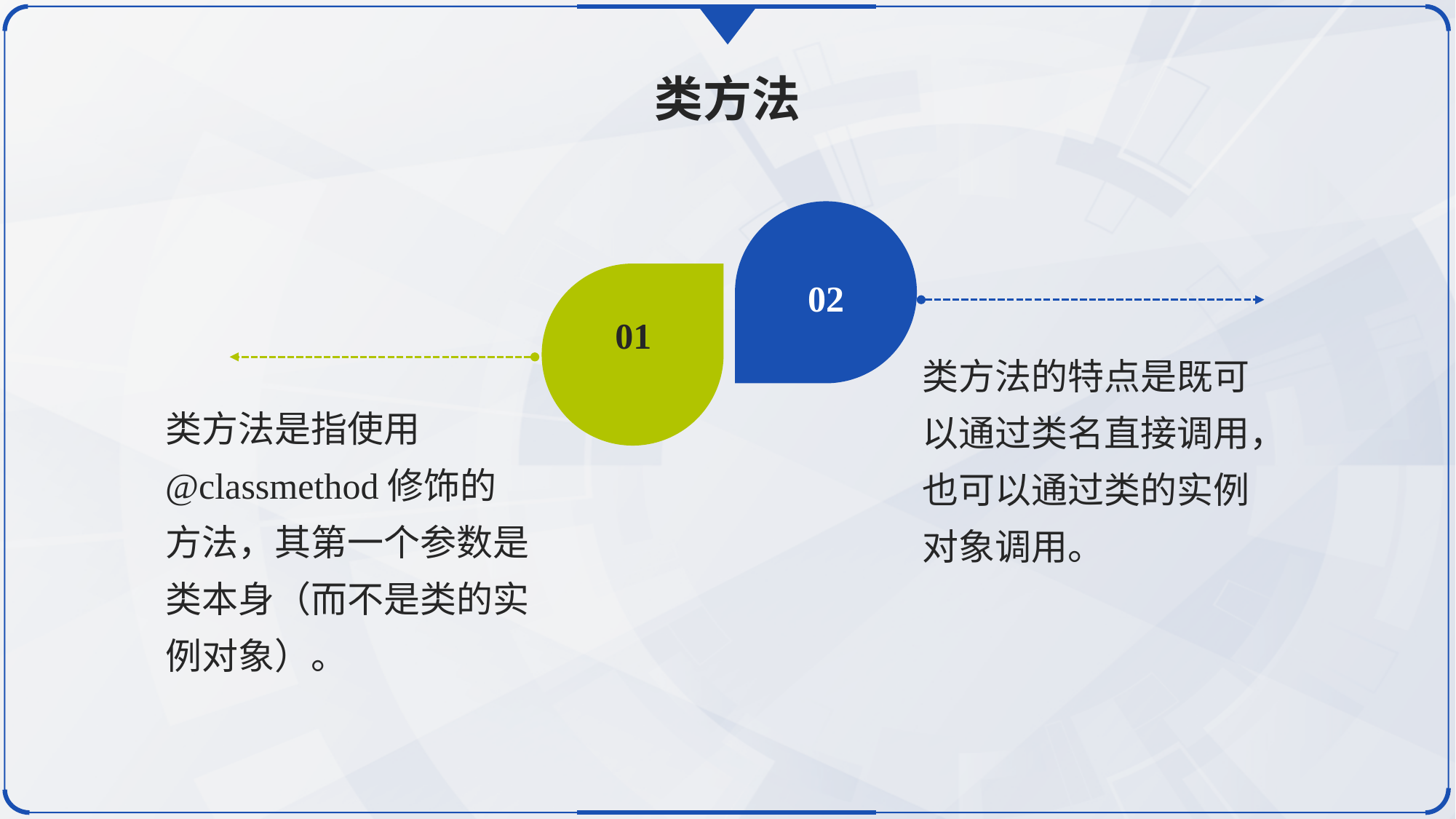

类方法

02

01
类方法的特点是既可以通过类名直接调用，也可以通过类的实例对象调用。
类方法是指使用@classmethod修饰的方法，其第一个参数是类本身（而不是类的实例对象）。